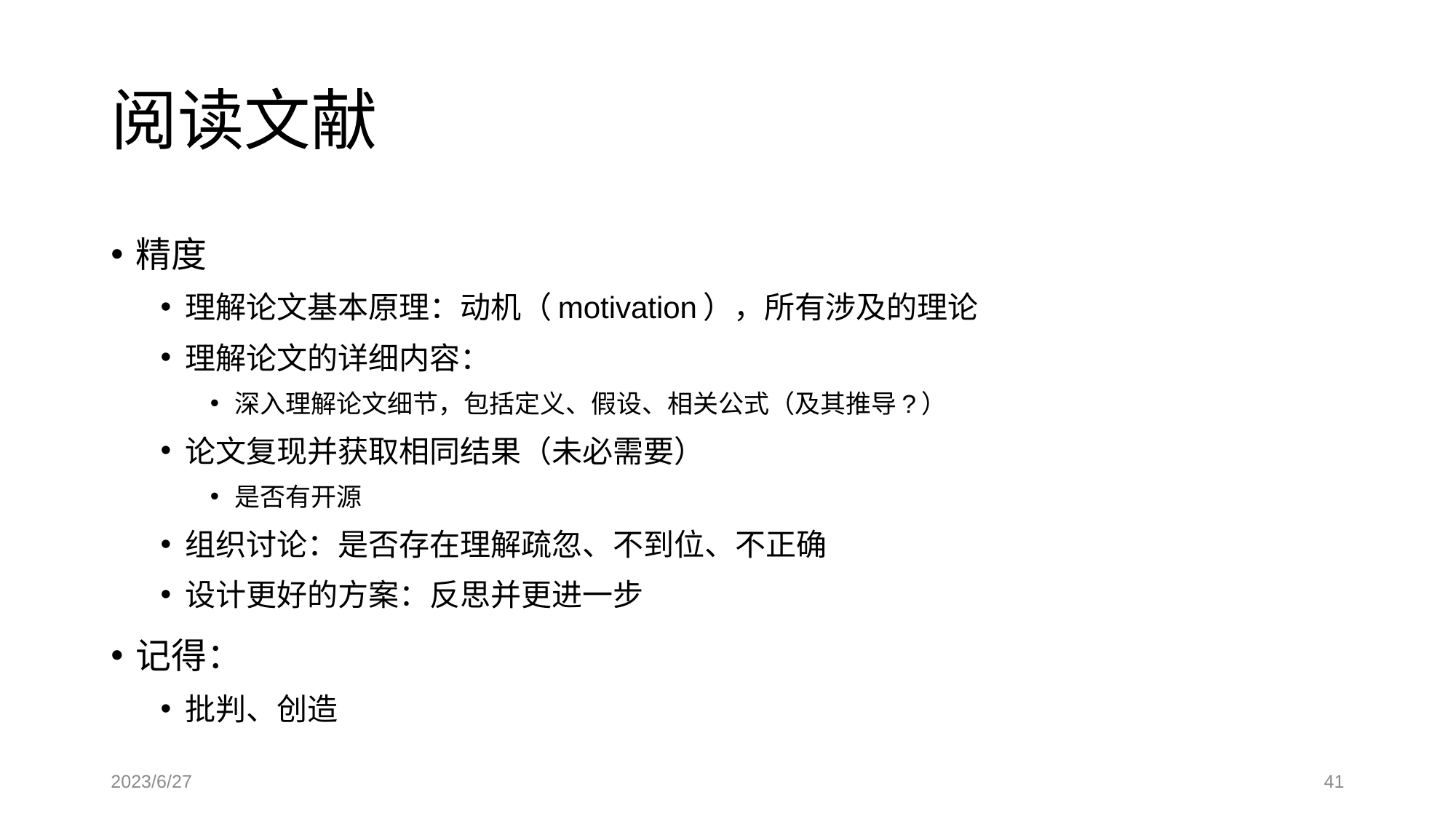

# 阅读文献
精度
理解论文基本原理：动机（motivation），所有涉及的理论
理解论文的详细内容：
深入理解论文细节，包括定义、假设、相关公式（及其推导?）
论文复现并获取相同结果（未必需要）
是否有开源
组织讨论：是否存在理解疏忽、不到位、不正确
设计更好的方案：反思并更进一步
记得：
批判、创造
2023/6/27
41